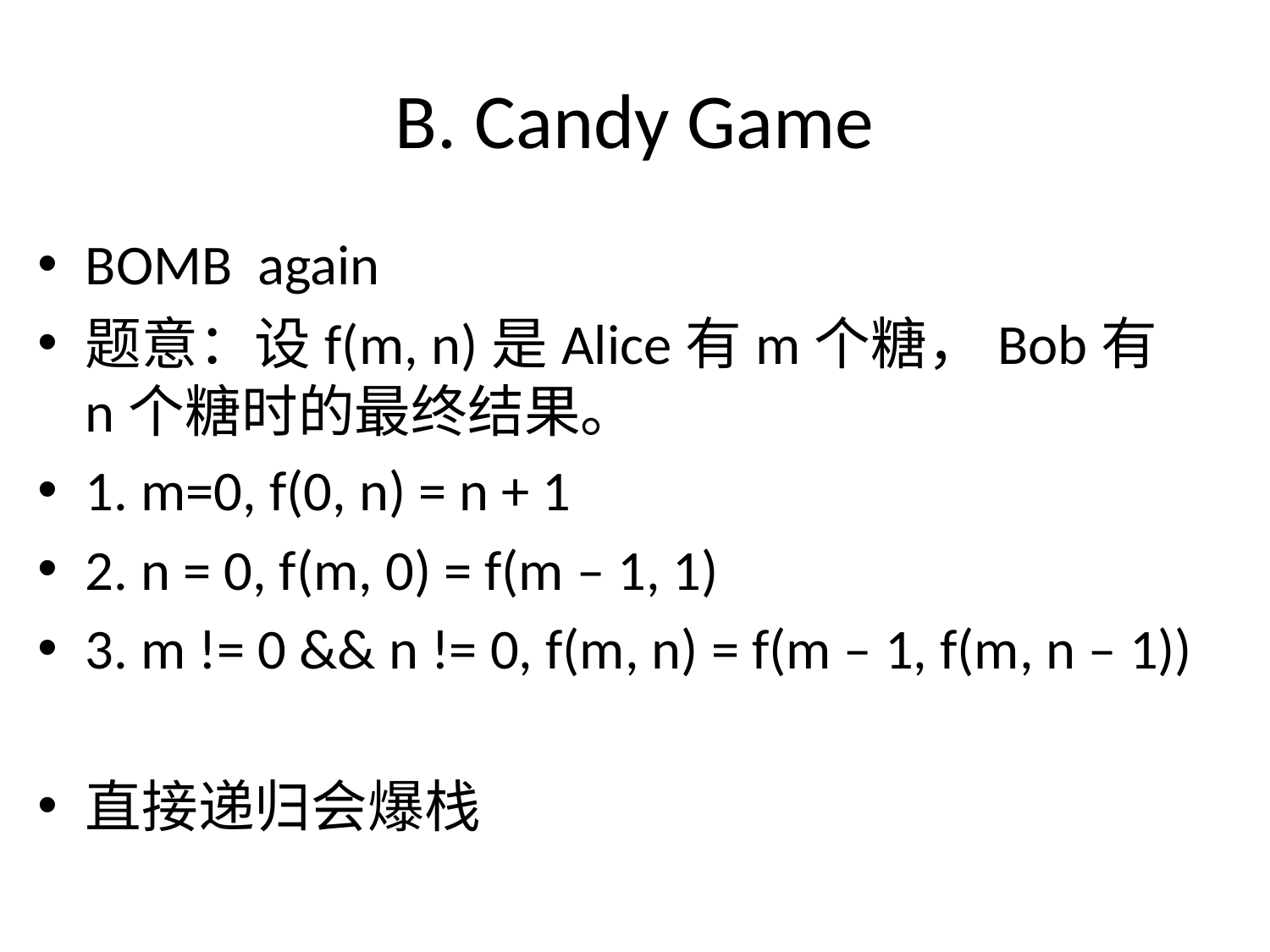

# B. Candy Game
BOMB  again
题意：设f(m, n)是Alice有m个糖，Bob有n个糖时的最终结果。
1. m=0, f(0, n) = n + 1
2. n = 0, f(m, 0) = f(m – 1, 1)
3. m != 0 && n != 0, f(m, n) = f(m – 1, f(m, n – 1))

直接递归会爆栈